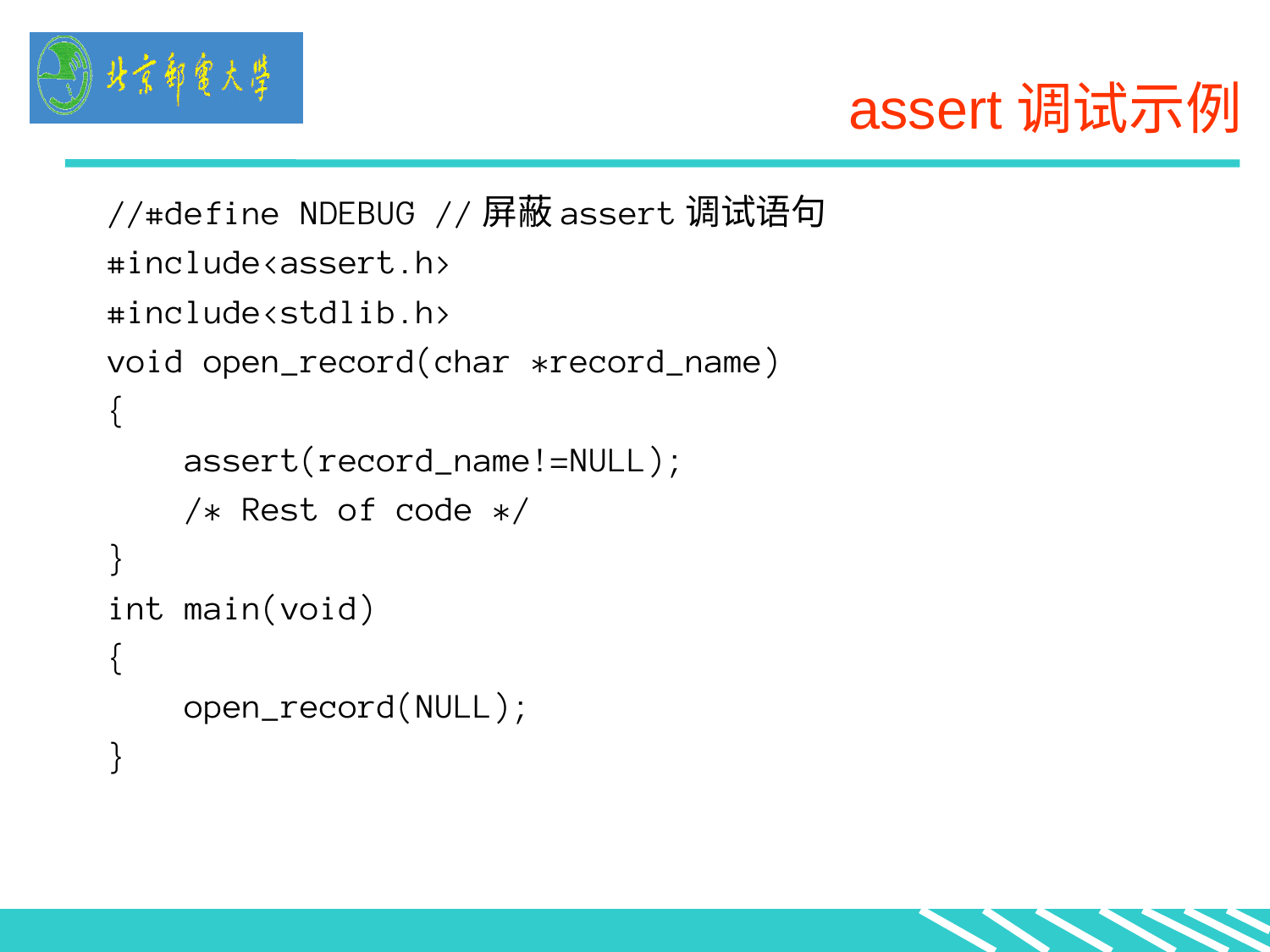

# assert调试示例
//#define NDEBUG //屏蔽assert调试语句
#include<assert.h>
#include<stdlib.h>
void open_record(char *record_name)
{
    assert(record_name!=NULL);
    /* Rest of code */
}
int main(void)
{
    open_record(NULL);
}